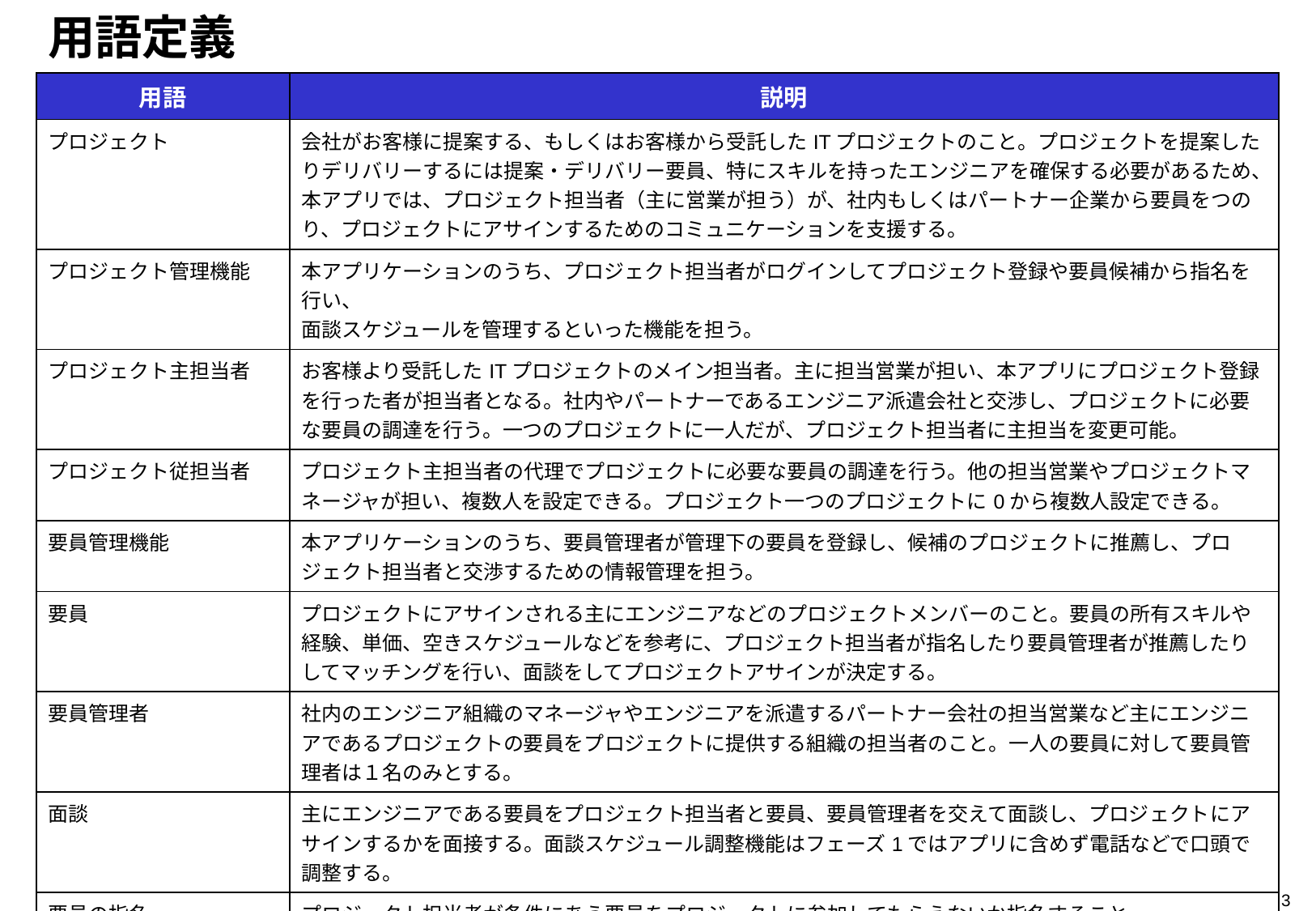

用語定義
| 用語 | 説明 |
| --- | --- |
| プロジェクト | 会社がお客様に提案する、もしくはお客様から受託したITプロジェクトのこと。プロジェクトを提案したりデリバリーするには提案・デリバリー要員、特にスキルを持ったエンジニアを確保する必要があるため、本アプリでは、プロジェクト担当者（主に営業が担う）が、社内もしくはパートナー企業から要員をつのり、プロジェクトにアサインするためのコミュニケーションを支援する。 |
| プロジェクト管理機能 | 本アプリケーションのうち、プロジェクト担当者がログインしてプロジェクト登録や要員候補から指名を行い、 面談スケジュールを管理するといった機能を担う。 |
| プロジェクト主担当者 | お客様より受託したITプロジェクトのメイン担当者。主に担当営業が担い、本アプリにプロジェクト登録を行った者が担当者となる。社内やパートナーであるエンジニア派遣会社と交渉し、プロジェクトに必要な要員の調達を行う。一つのプロジェクトに一人だが、プロジェクト担当者に主担当を変更可能。 |
| プロジェクト従担当者 | プロジェクト主担当者の代理でプロジェクトに必要な要員の調達を行う。他の担当営業やプロジェクトマネージャが担い、複数人を設定できる。プロジェクト一つのプロジェクトに0から複数人設定できる。 |
| 要員管理機能 | 本アプリケーションのうち、要員管理者が管理下の要員を登録し、候補のプロジェクトに推薦し、プロジェクト担当者と交渉するための情報管理を担う。 |
| 要員 | プロジェクトにアサインされる主にエンジニアなどのプロジェクトメンバーのこと。要員の所有スキルや経験、単価、空きスケジュールなどを参考に、プロジェクト担当者が指名したり要員管理者が推薦したりしてマッチングを行い、面談をしてプロジェクトアサインが決定する。 |
| 要員管理者 | 社内のエンジニア組織のマネージャやエンジニアを派遣するパートナー会社の担当営業など主にエンジニアであるプロジェクトの要員をプロジェクトに提供する組織の担当者のこと。一人の要員に対して要員管理者は１名のみとする。 |
| 面談 | 主にエンジニアである要員をプロジェクト担当者と要員、要員管理者を交えて面談し、プロジェクトにアサインするかを面接する。面談スケジュール調整機能はフェーズ1ではアプリに含めず電話などで口頭で調整する。 |
| 要員の指名 | プロジェクト担当者が条件にあう要員をプロジェクトに参加してもらえないか指名すること。 |
| 要員の推薦 | 要員管理者が管理下の要員をプロジェクトに推薦すること。 |
| アプリ管理機能 | プロジェクト担当者と要員管理者を登録する。プロジェクト担当者はプロジェクトを登録するとそのプロジェクトの主担当となり、主担当に従担当として登録されると従担当者になる。要員は要員管理者が登録する。 |
| アプリ管理者 | アプリ管理機能の操作を担う。データのバックアップやアーカイブなどの運用 |